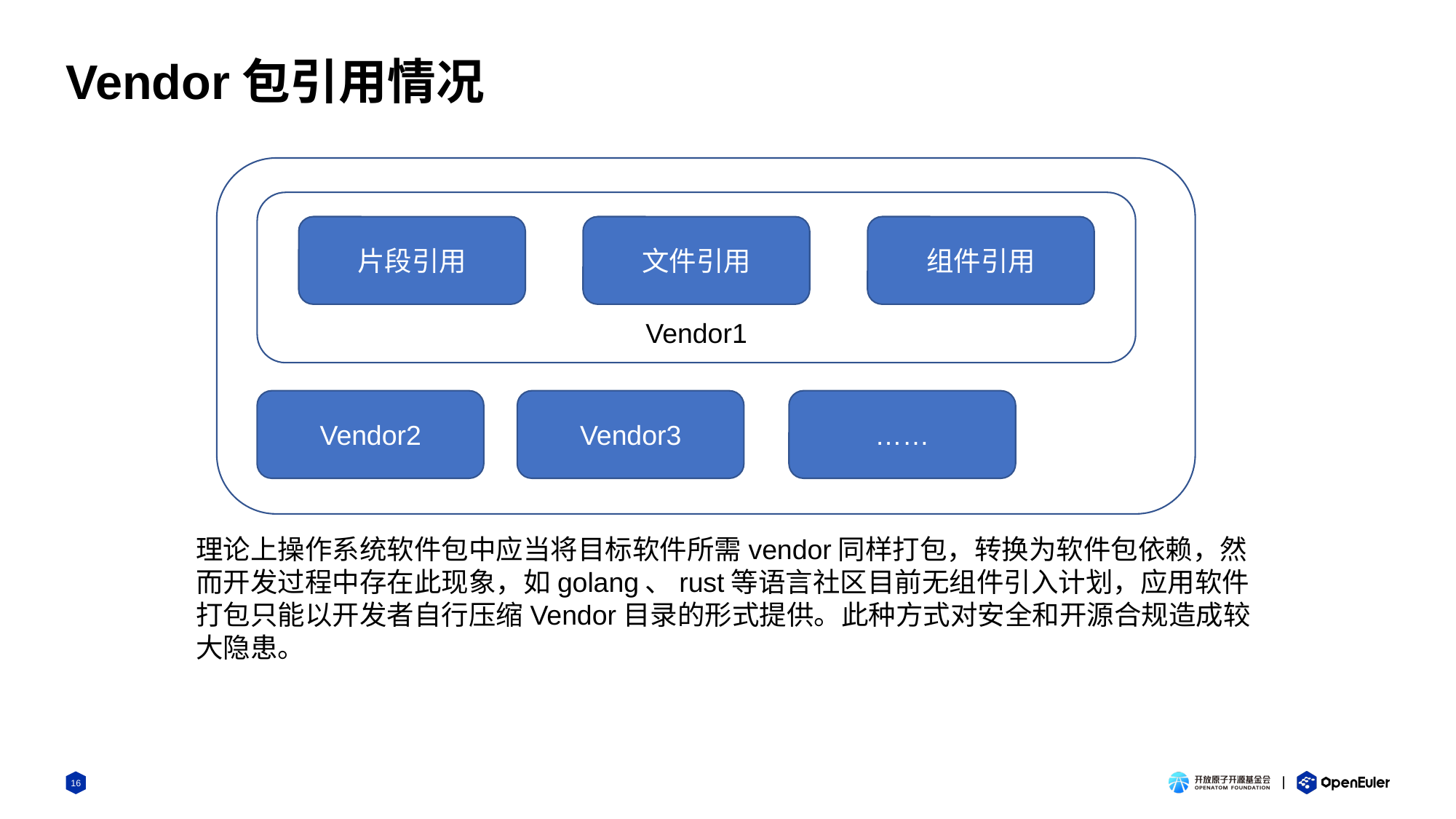

Vendor包引用情况

Vendor1
片段引用
文件引用
组件引用
Vendor2
Vendor3
……
理论上操作系统软件包中应当将目标软件所需vendor同样打包，转换为软件包依赖，然而开发过程中存在此现象，如golang、rust等语言社区目前无组件引入计划，应用软件打包只能以开发者自行压缩Vendor目录的形式提供。此种方式对安全和开源合规造成较大隐患。